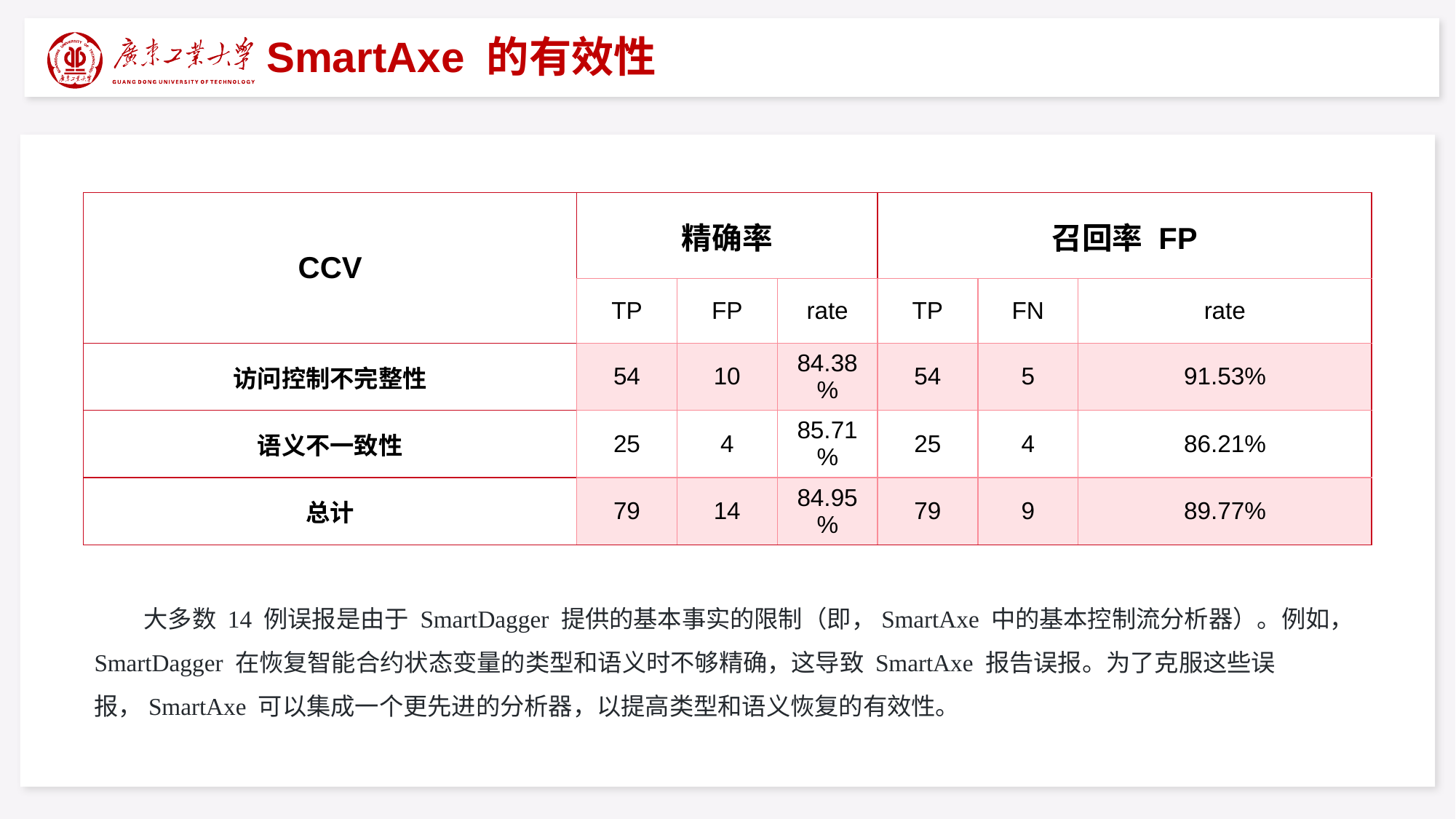

SmartAxe 的有效性
| CCV | 精确率 |  |  | 召回率 FP |  |  |
| --- | --- | --- | --- | --- | --- | --- |
|  | TP | FP | rate | TP | FN | rate |
| 访问控制不完整性 | 54 | 10 | 84.38% | 54 | 5 | 91.53% |
| 语义不一致性 | 25 | 4 | 85.71% | 25 | 4 | 86.21% |
| 总计 | 79 | 14 | 84.95% | 79 | 9 | 89.77% |
        大多数 14 例误报是由于 SmartDagger 提供的基本事实的限制（即，SmartAxe 中的基本控制流分析器）。例如，SmartDagger 在恢复智能合约状态变量的类型和语义时不够精确，这导致 SmartAxe 报告误报。为了克服这些误报，SmartAxe 可以集成一个更先进的分析器，以提高类型和语义恢复的有效性。